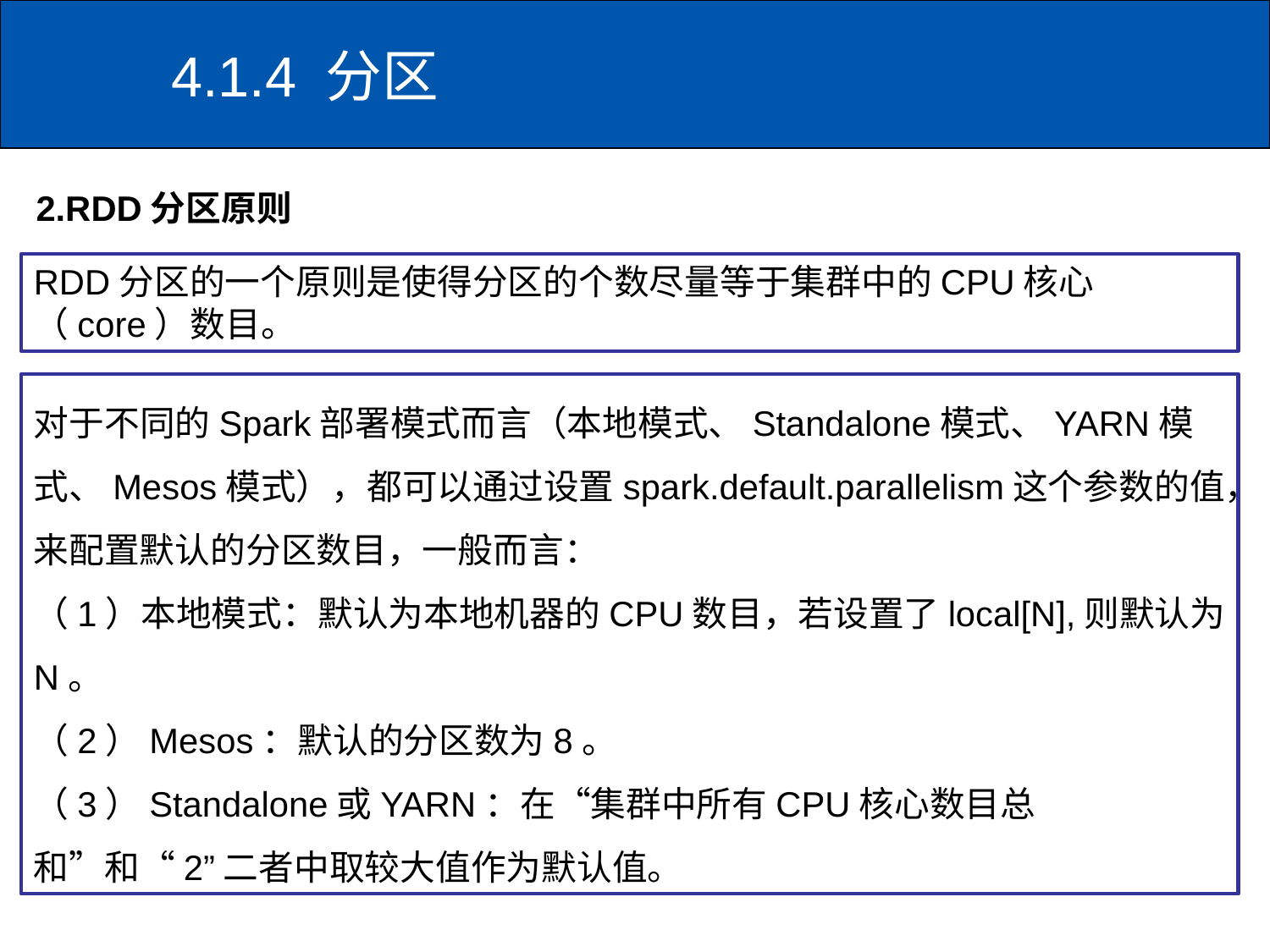

# 4.1.4 分区
2.RDD分区原则
RDD分区的一个原则是使得分区的个数尽量等于集群中的CPU核心（core）数目。
对于不同的Spark部署模式而言（本地模式、Standalone模式、YARN模式、Mesos模式），都可以通过设置spark.default.parallelism这个参数的值，来配置默认的分区数目，一般而言：
（1）本地模式：默认为本地机器的CPU数目，若设置了local[N],则默认为N。
（2）Mesos：默认的分区数为8。
（3）Standalone或YARN：在“集群中所有CPU核心数目总和”和“2”二者中取较大值作为默认值。